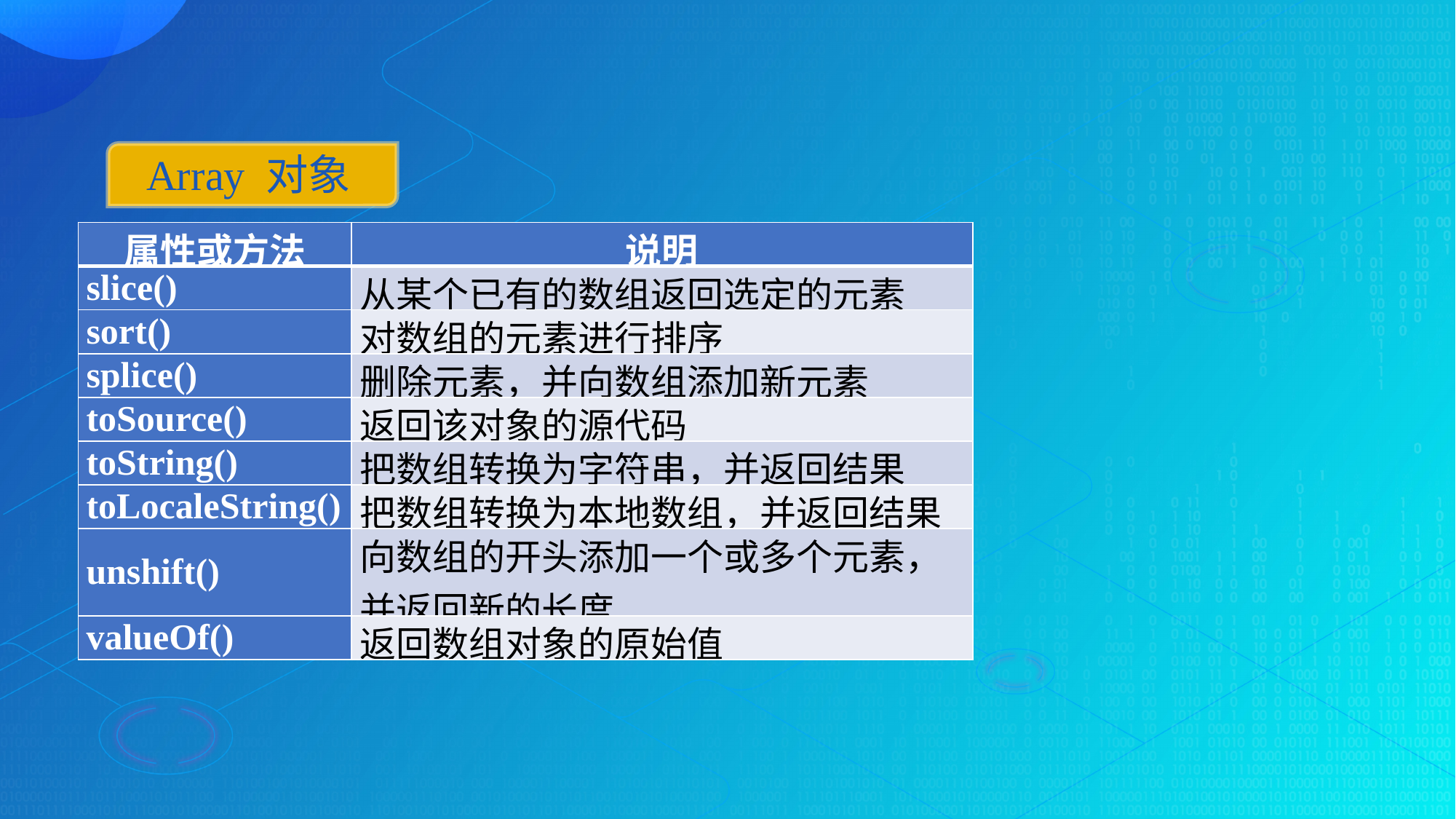

Array 对象

| 属性或方法 | 说明 |
| --- | --- |
| slice() | 从某个已有的数组返回选定的元素 |
| sort() | 对数组的元素进行排序 |
| splice() | 删除元素，并向数组添加新元素 |
| toSource() | 返回该对象的源代码 |
| toString() | 把数组转换为字符串，并返回结果 |
| toLocaleString() | 把数组转换为本地数组，并返回结果 |
| unshift() | 向数组的开头添加一个或多个元素， 并返回新的长度 |
| valueOf() | 返回数组对象的原始值 |